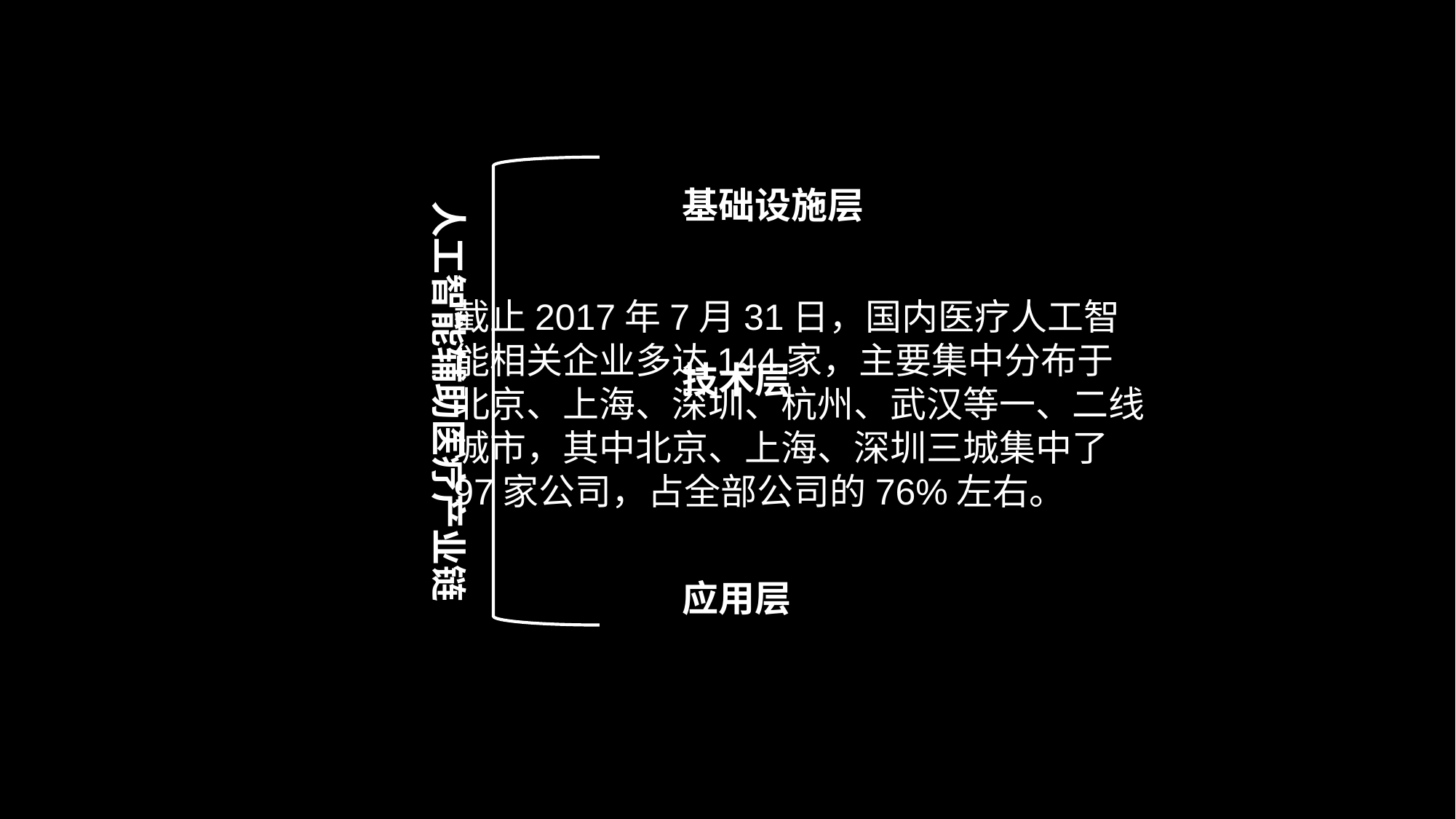

基础设施层

技术层

应用层

人工智能辅助医疗产业链
截止2017年7月31日，国内医疗人工智能相关企业多达144家，主要集中分布于北京、上海、深圳、杭州、武汉等一、二线城市，其中北京、上海、深圳三城集中了97家公司，占全部公司的76%左右。